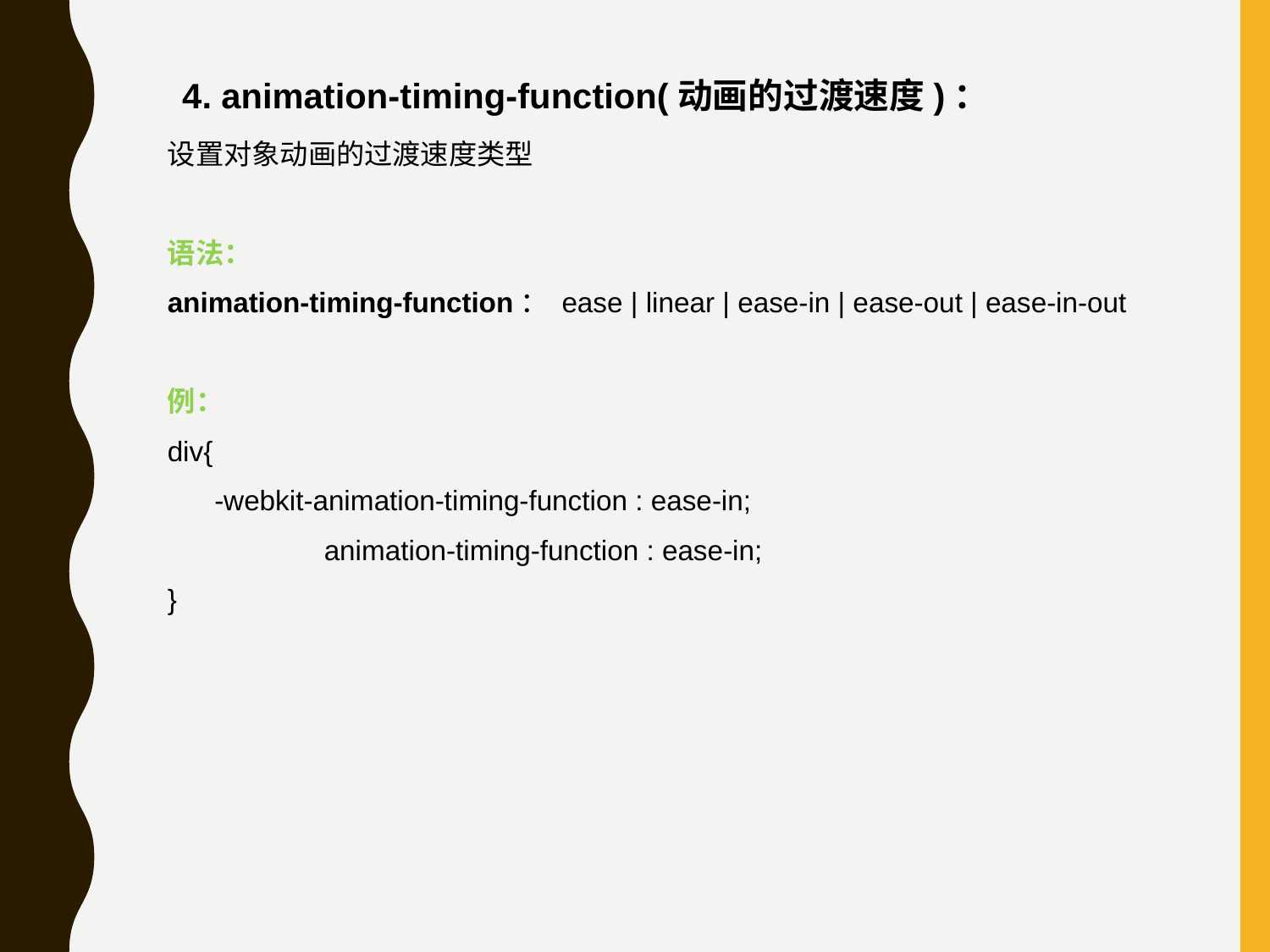

4. animation-timing-function(动画的过渡速度)：
设置对象动画的过渡速度类型

语法：
animation-timing-function： ease | linear | ease-in | ease-out | ease-in-out

例：
div{
      -webkit-animation-timing-function : ease-in;
                    animation-timing-function : ease-in;
}